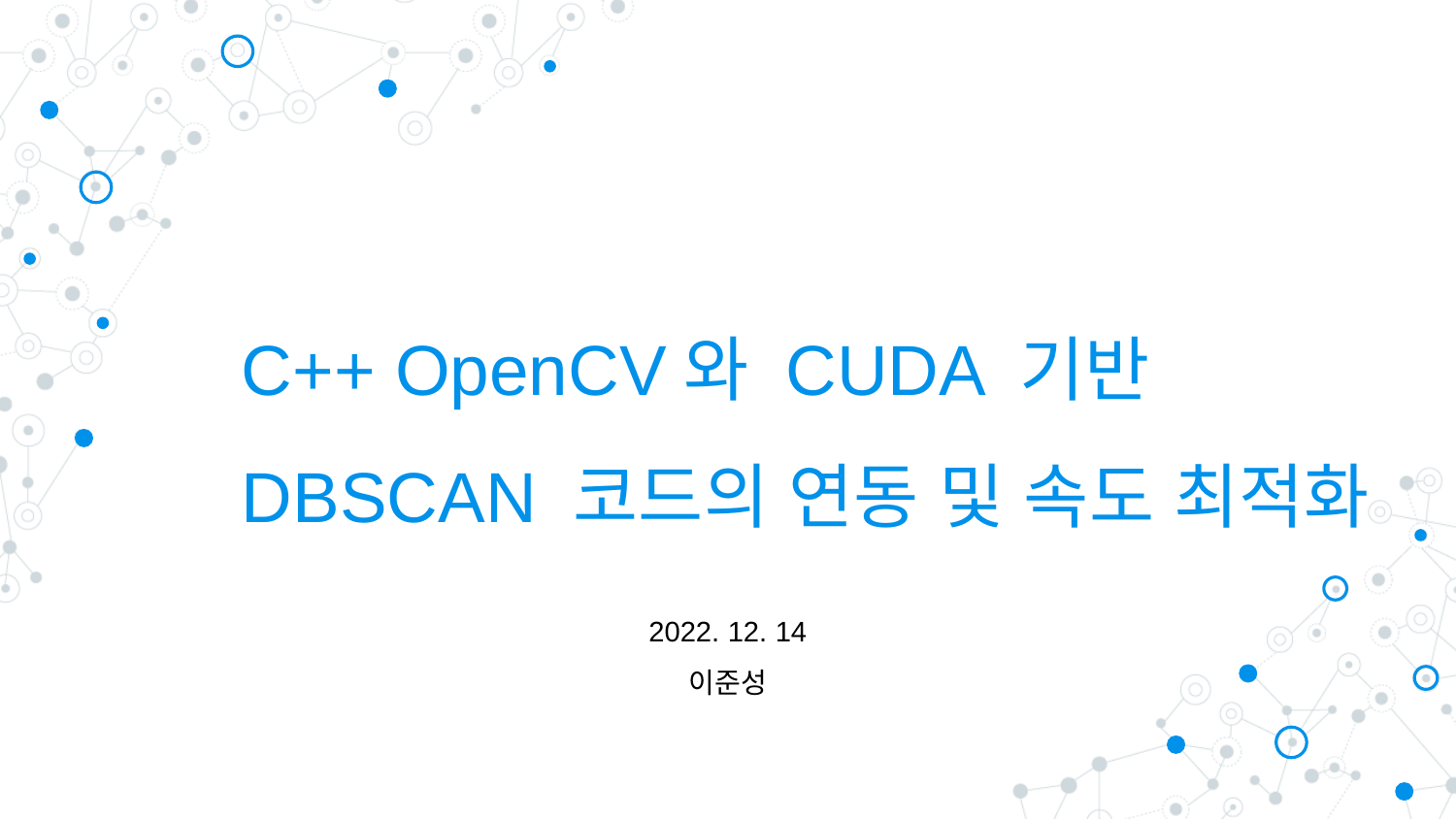

# C++ OpenCV와 CUDA 기반 DBSCAN 코드의 연동 및 속도 최적화
2022. 12. 14
이준성